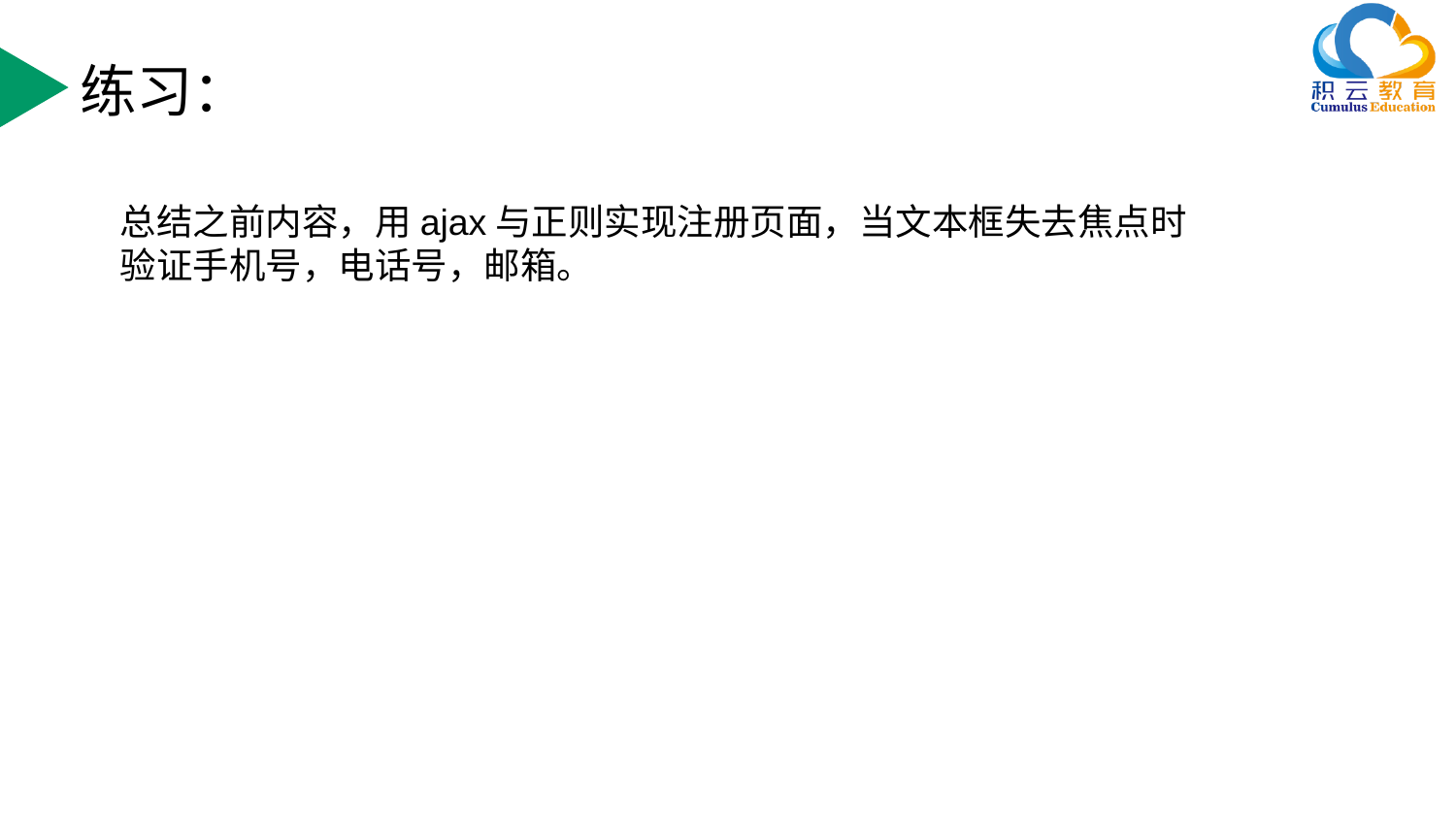

# 练习：
总结之前内容，用ajax与正则实现注册页面，当文本框失去焦点时
验证手机号，电话号，邮箱。